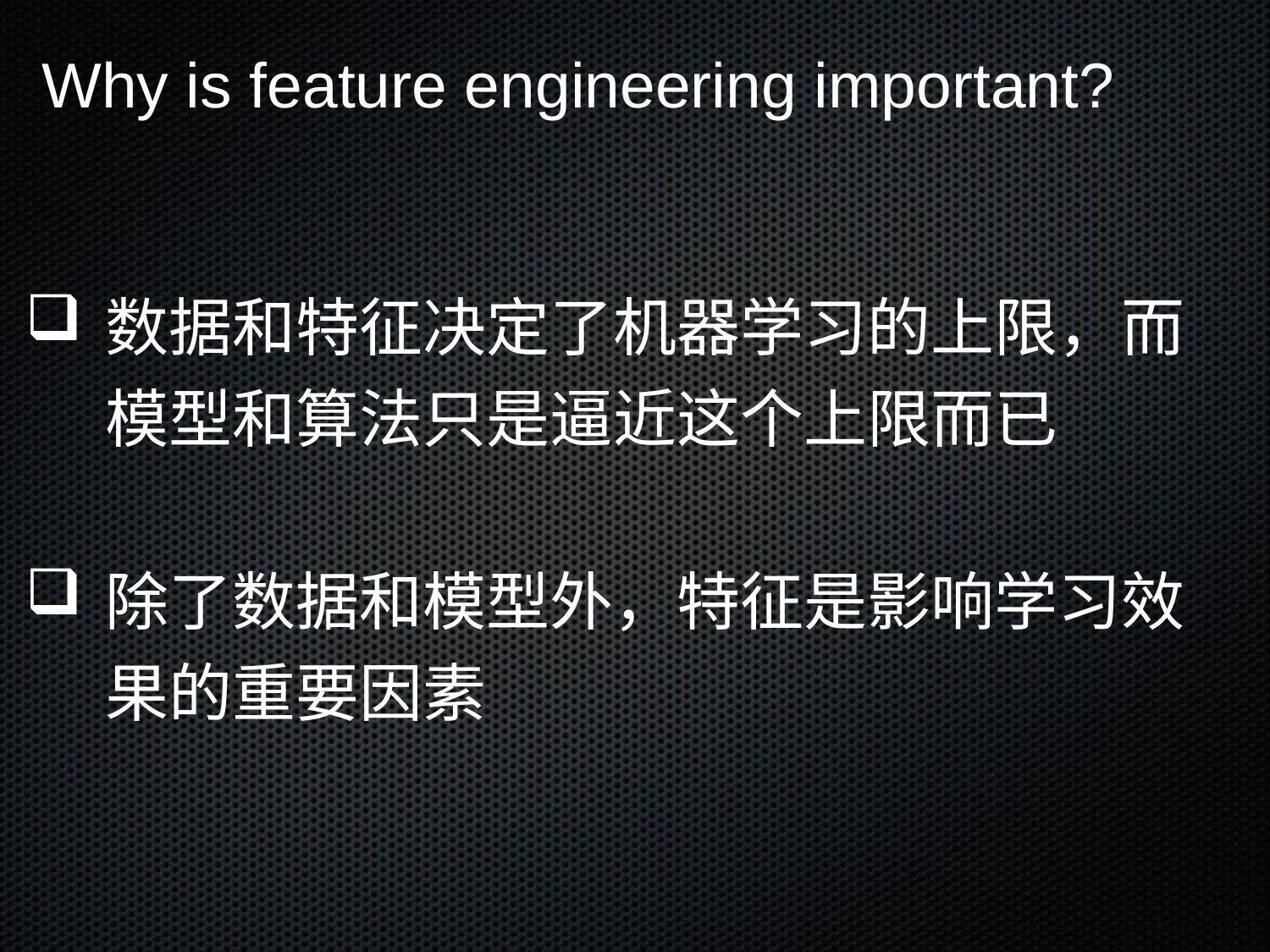

Why is feature engineering important?
数据和特征决定了机器学习的上限，而模型和算法只是逼近这个上限而已

除了数据和模型外，特征是影响学习效果的重要因素